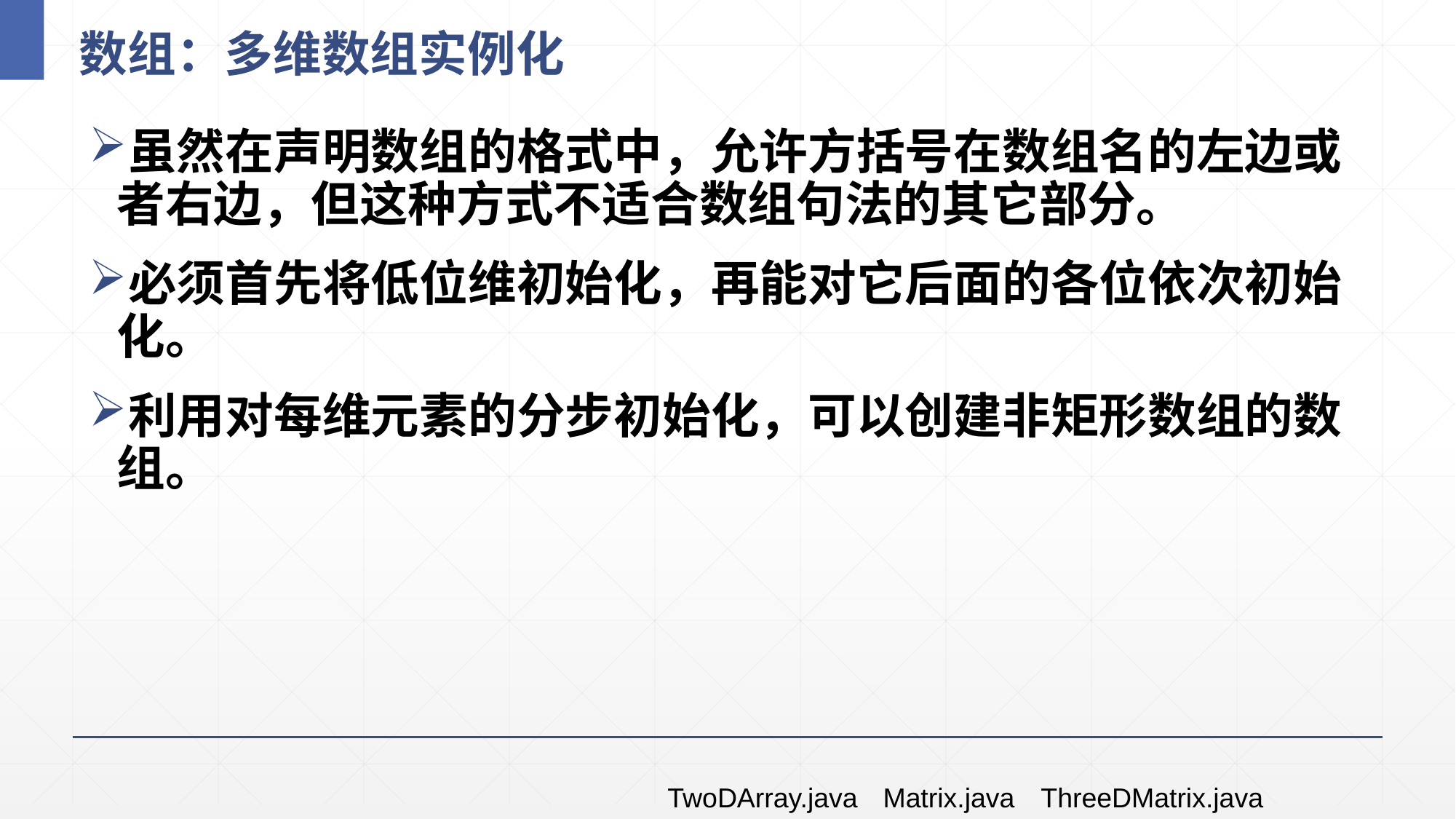

# 数组：多维数组实例化
虽然在声明数组的格式中，允许方括号在数组名的左边或者右边，但这种方式不适合数组句法的其它部分。
必须首先将低位维初始化，再能对它后面的各位依次初始化。
利用对每维元素的分步初始化，可以创建非矩形数组的数组。

TwoDArray.java
Matrix.java
ThreeDMatrix.java